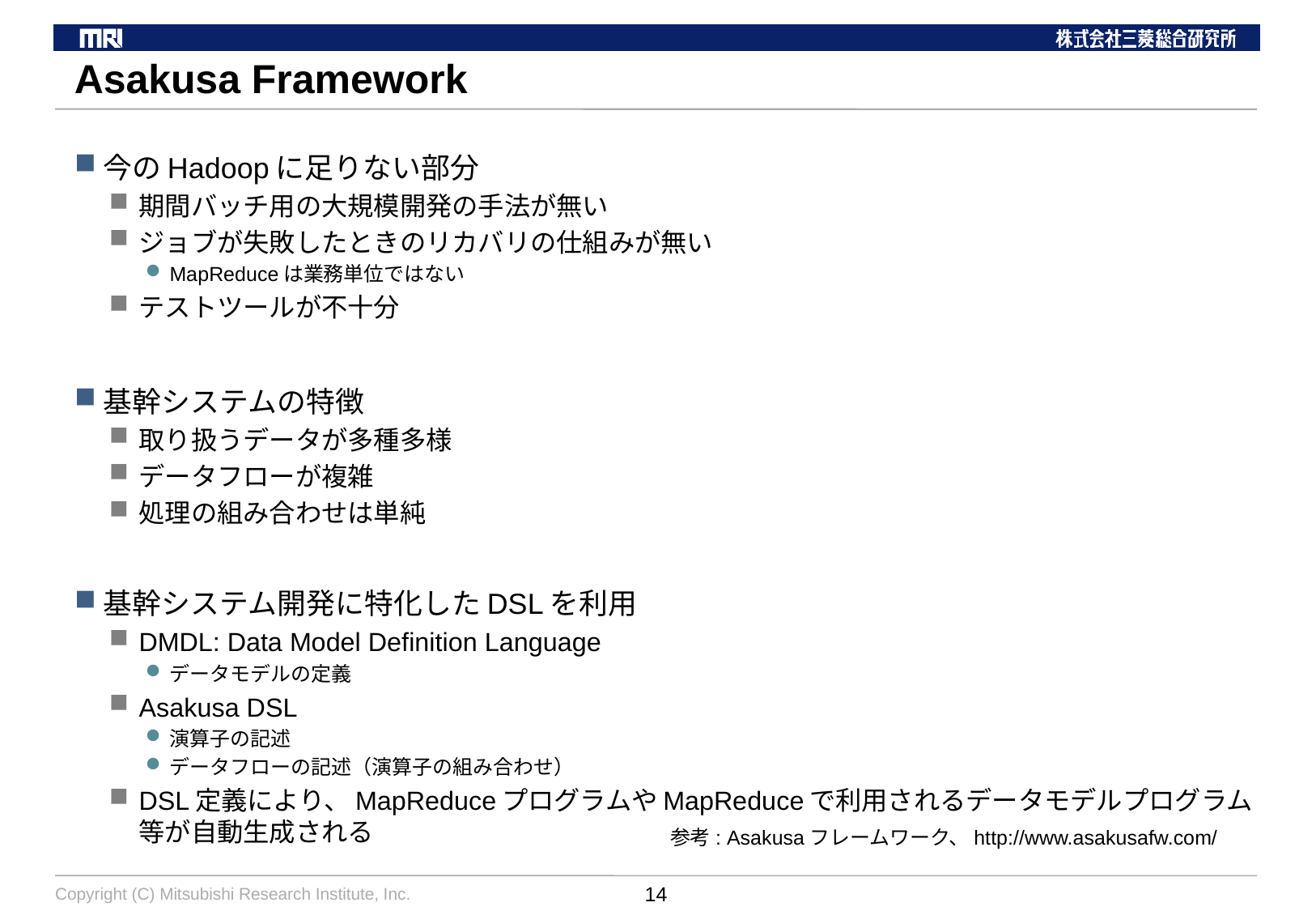

# Asakusa Framework
今のHadoopに足りない部分
期間バッチ用の大規模開発の手法が無い
ジョブが失敗したときのリカバリの仕組みが無い
MapReduceは業務単位ではない
テストツールが不十分

基幹システムの特徴
取り扱うデータが多種多様
データフローが複雑
処理の組み合わせは単純

基幹システム開発に特化したDSLを利用
DMDL: Data Model Definition Language
データモデルの定義
Asakusa DSL
演算子の記述
データフローの記述（演算子の組み合わせ）
DSL定義により、MapReduceプログラムやMapReduceで利用されるデータモデルプログラム等が自動生成される
参考: Asakusaフレームワーク、http://www.asakusafw.com/
Copyright (C) Mitsubishi Research Institute, Inc.
14